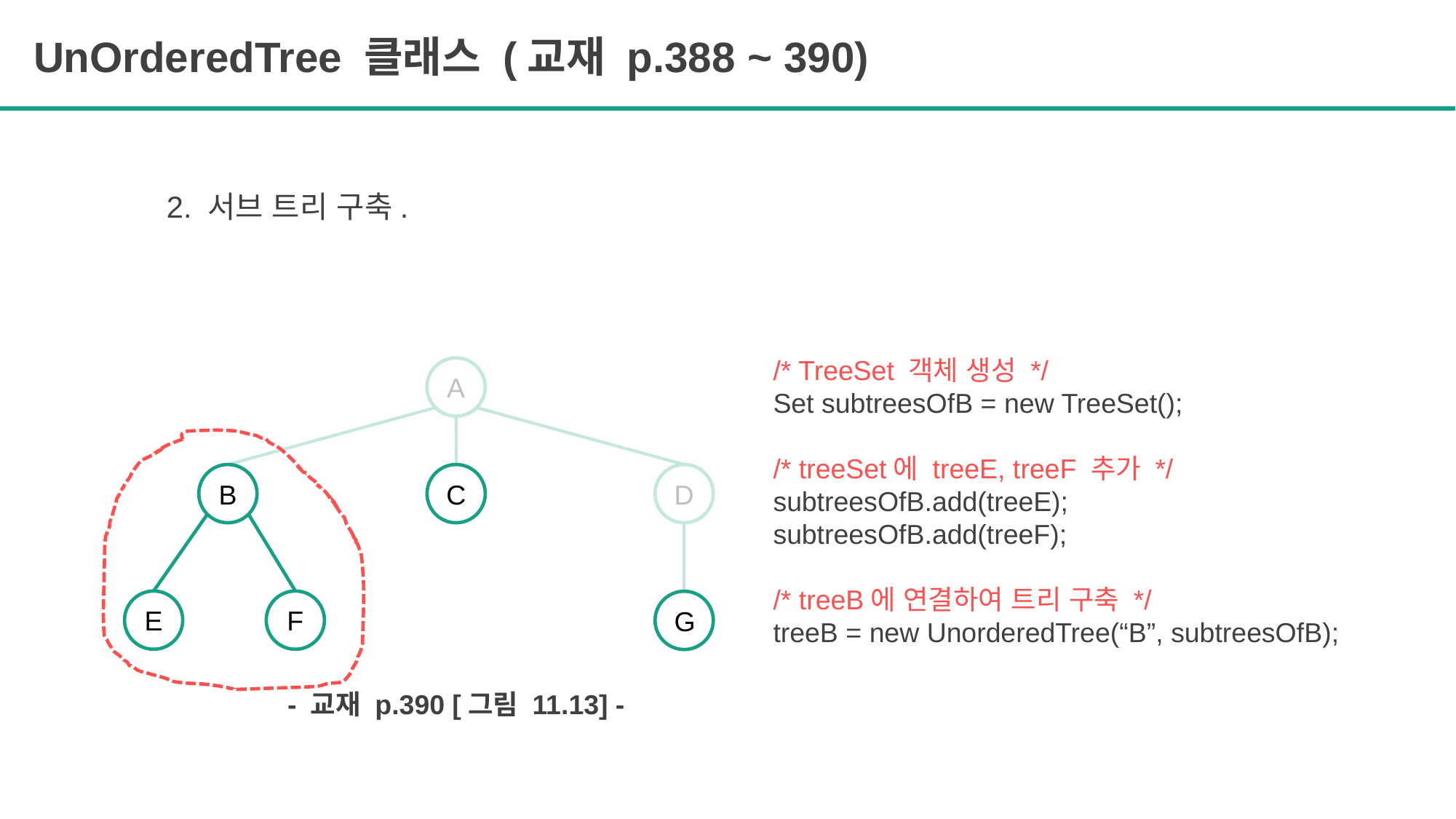

UnOrderedTree 클래스 (교재 p.388 ~ 390)
2. 서브 트리 구축.

/* TreeSet 객체 생성 */
Set subtreesOfB = new TreeSet();

/* treeSet에 treeE, treeF 추가 */
subtreesOfB.add(treeE);
subtreesOfB.add(treeF);

/* treeB에 연결하여 트리 구축 */
treeB = new UnorderedTree(“B”, subtreesOfB);
A

B
C
D
E
F
G
- 교재 p.390 [그림 11.13] -